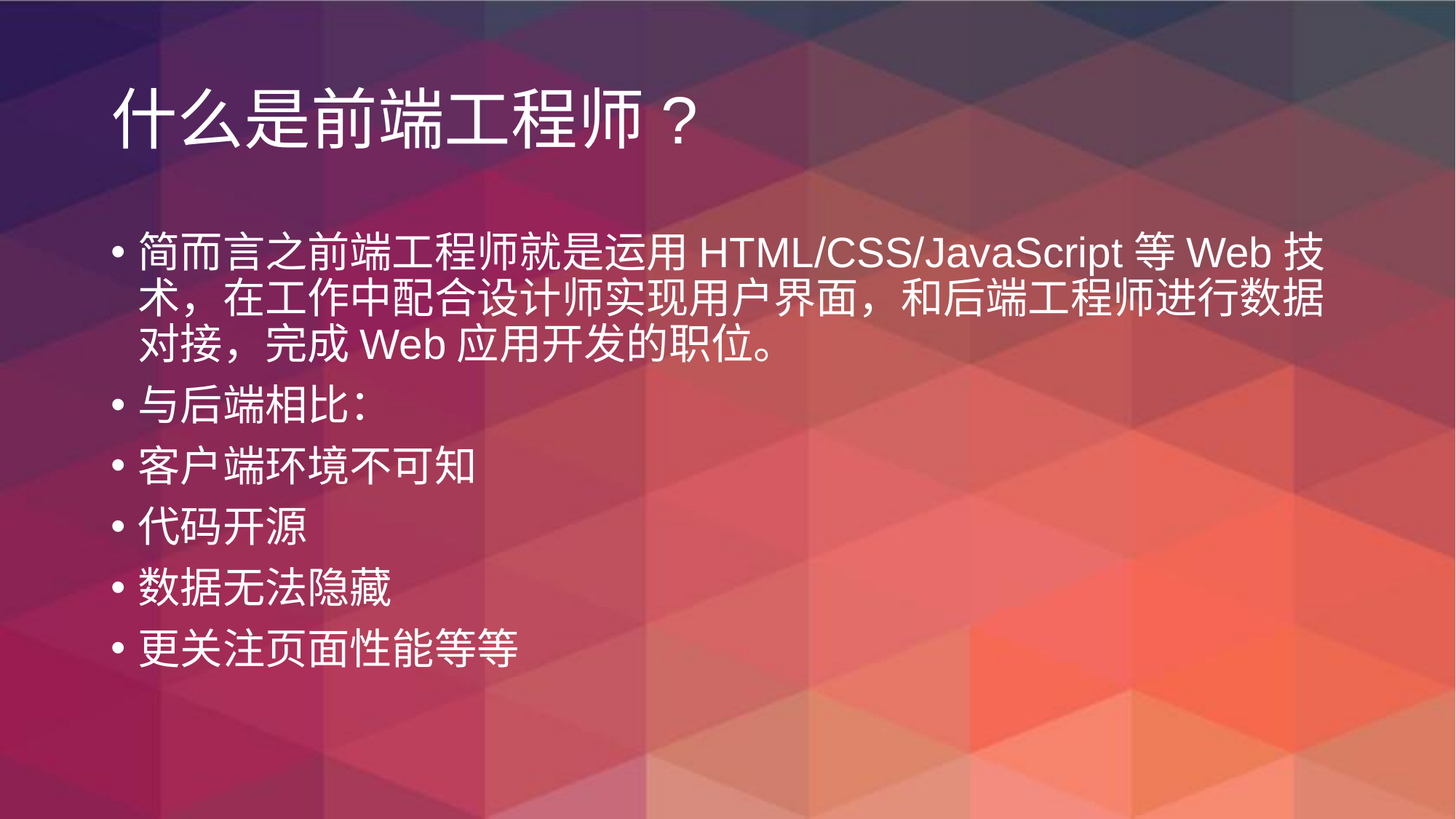

什么是前端工程师?
简而言之前端工程师就是运用HTML/CSS/JavaScript等Web技术，在工作中配合设计师实现用户界面，和后端工程师进行数据对接，完成Web应用开发的职位。
与后端相比：
客户端环境不可知
代码开源
数据无法隐藏
更关注页面性能等等